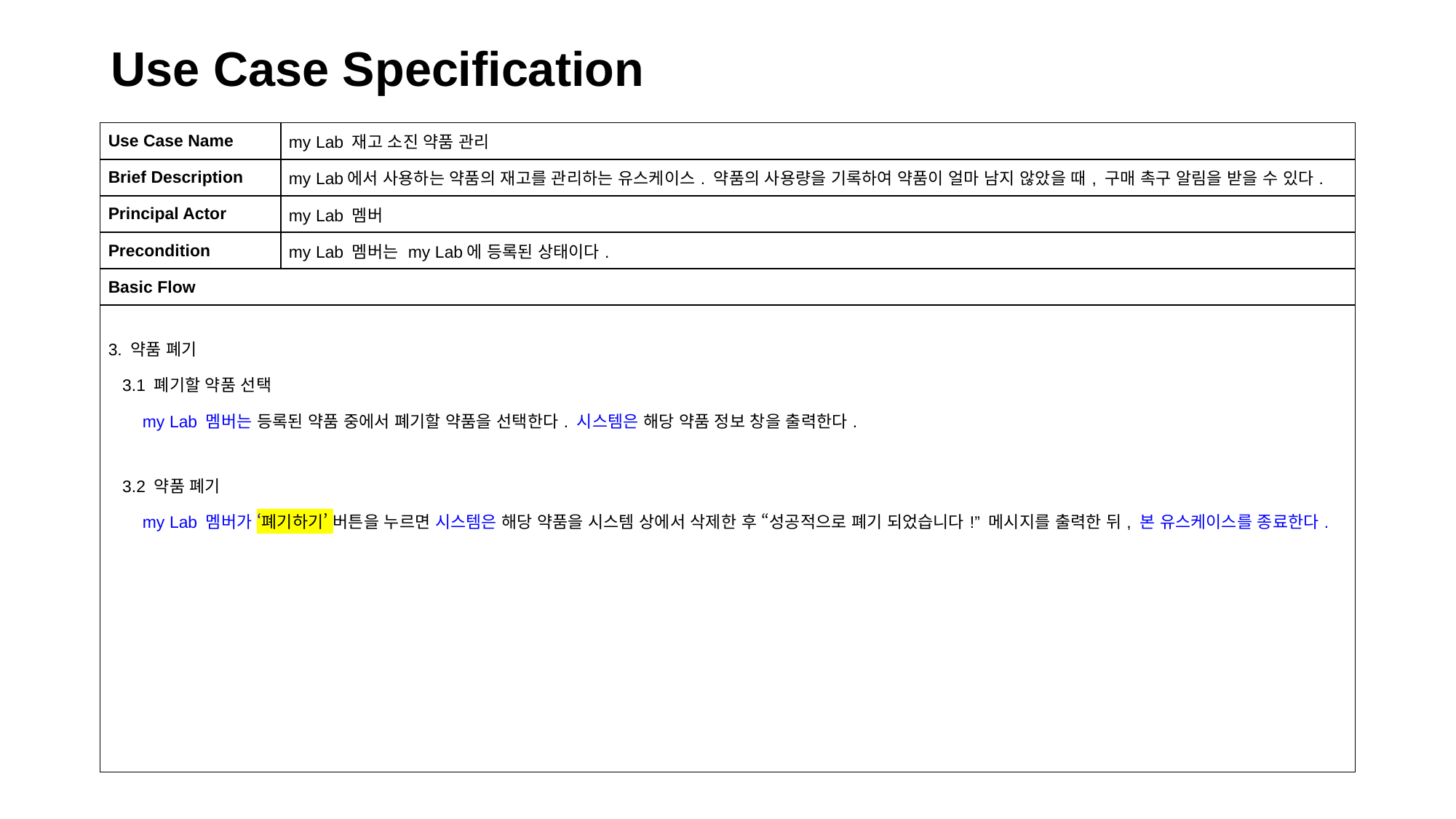

# Use Case Specification
| Use Case Name | my Lab 재고 소진 약품 관리 |
| --- | --- |
| Brief Description | my Lab에서 사용하는 약품의 재고를 관리하는 유스케이스. 약품의 사용량을 기록하여 약품이 얼마 남지 않았을 때, 구매 촉구 알림을 받을 수 있다. |
| Principal Actor | my Lab 멤버 |
| Precondition | my Lab 멤버는 my Lab에 등록된 상태이다. |
| Basic Flow |  |
| 3. 약품 폐기 3.1 폐기할 약품 선택 my Lab 멤버는 등록된 약품 중에서 폐기할 약품을 선택한다. 시스템은 해당 약품 정보 창을 출력한다. 3.2 약품 폐기 my Lab 멤버가 ‘폐기하기’ 버튼을 누르면 시스템은 해당 약품을 시스템 상에서 삭제한 후 “성공적으로 폐기 되었습니다!” 메시지를 출력한 뒤, 본 유스케이스를 종료한다. |  |